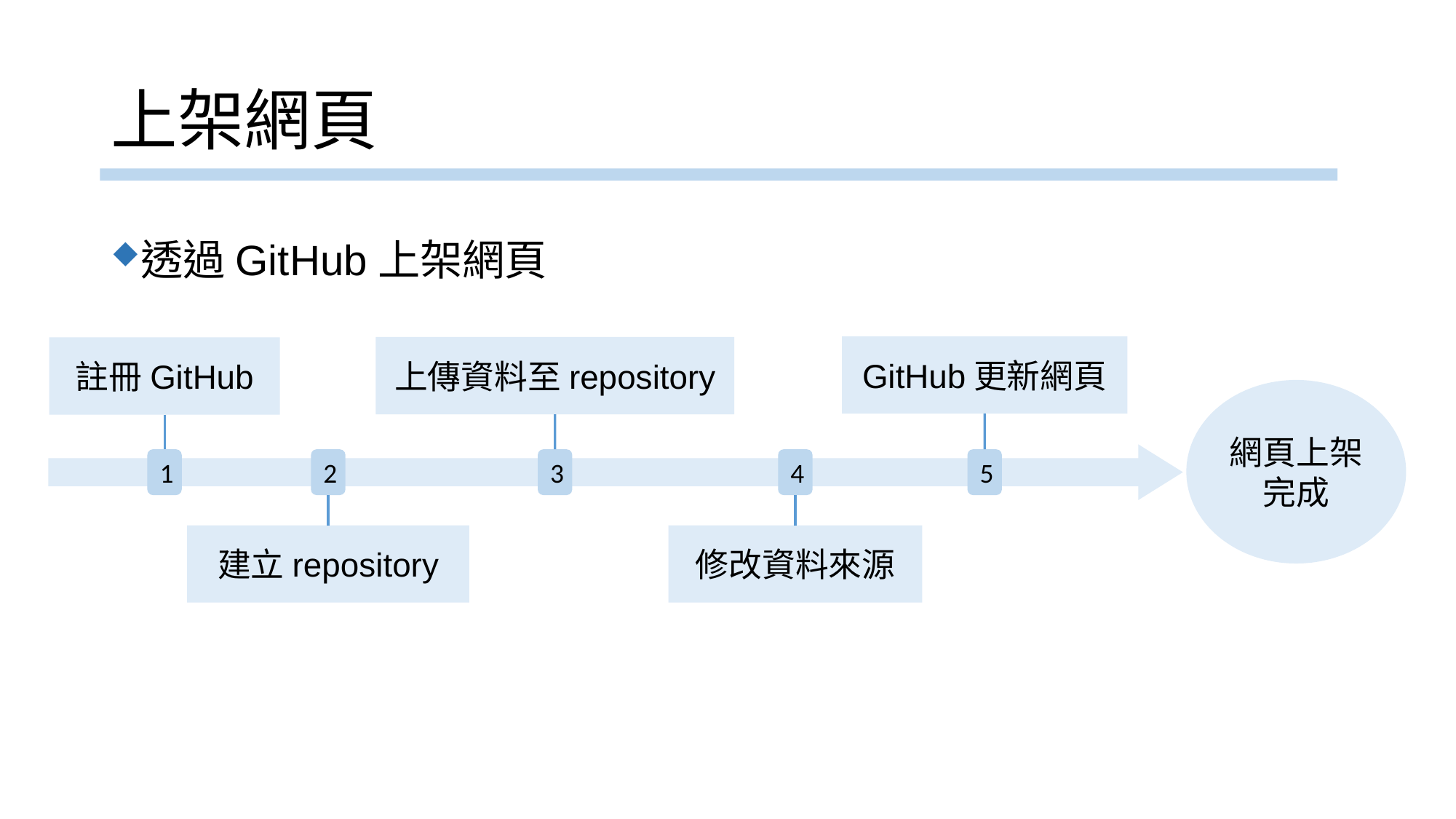

# 上架網頁

透過GitHub上架網頁
GitHub更新網頁
上傳資料至repository
註冊GitHub
網頁上架
完成

5
1
2
3
4
建立repository
修改資料來源